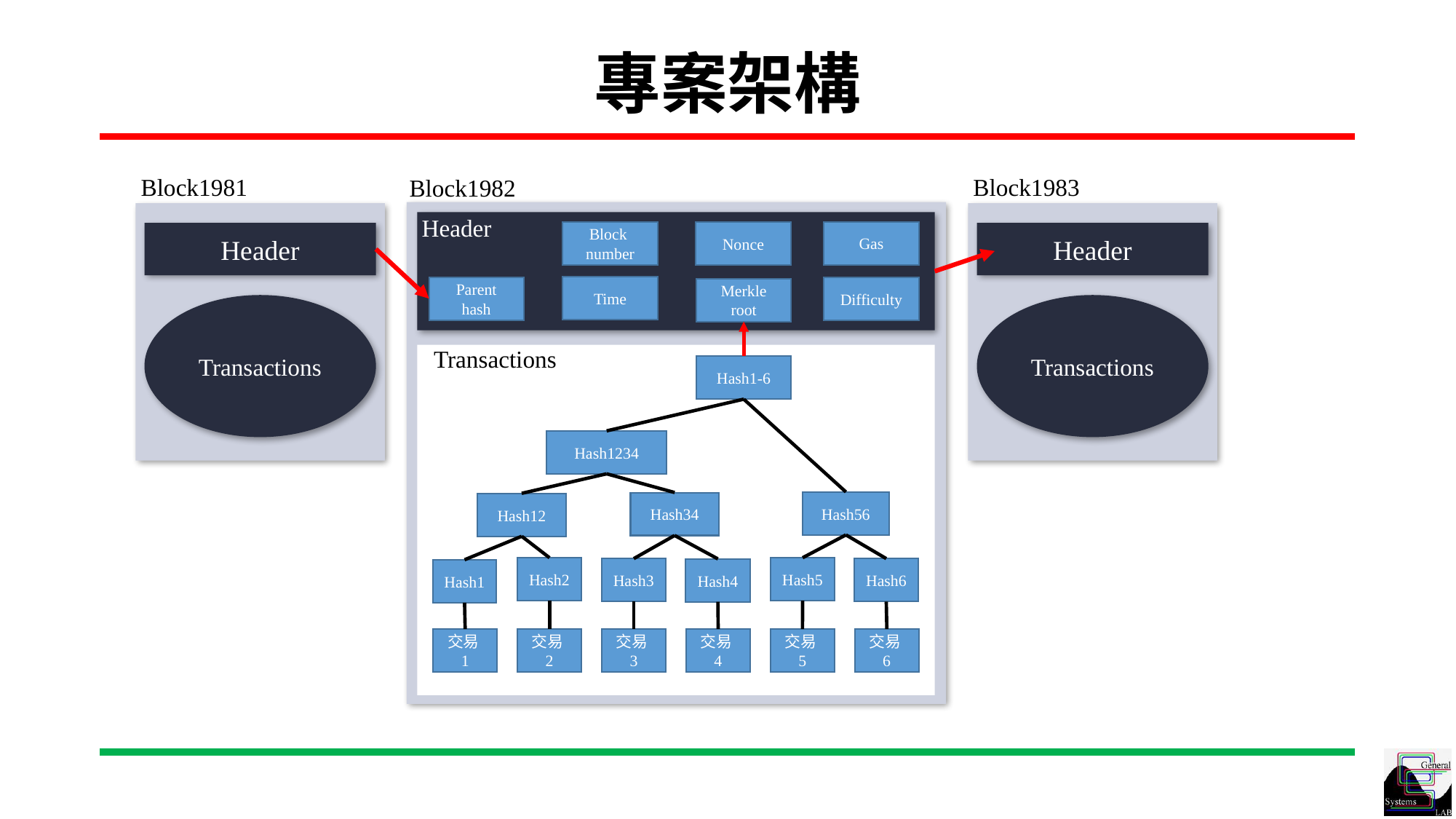

# 專案架構
Block1981

Header
Transactions
Block1983

Header
Transactions
Block1982

Header

Block
number
Gas
Nonce
Time
Parent
hash
Difficulty
Merkle root
Hash1-6
Hash1234
Hash56
Hash34
Hash12
Hash2
Hash5
Hash3
Hash6
Hash4
Hash1
交易1
交易2
交易3
交易4
交易5
交易6
Transactions